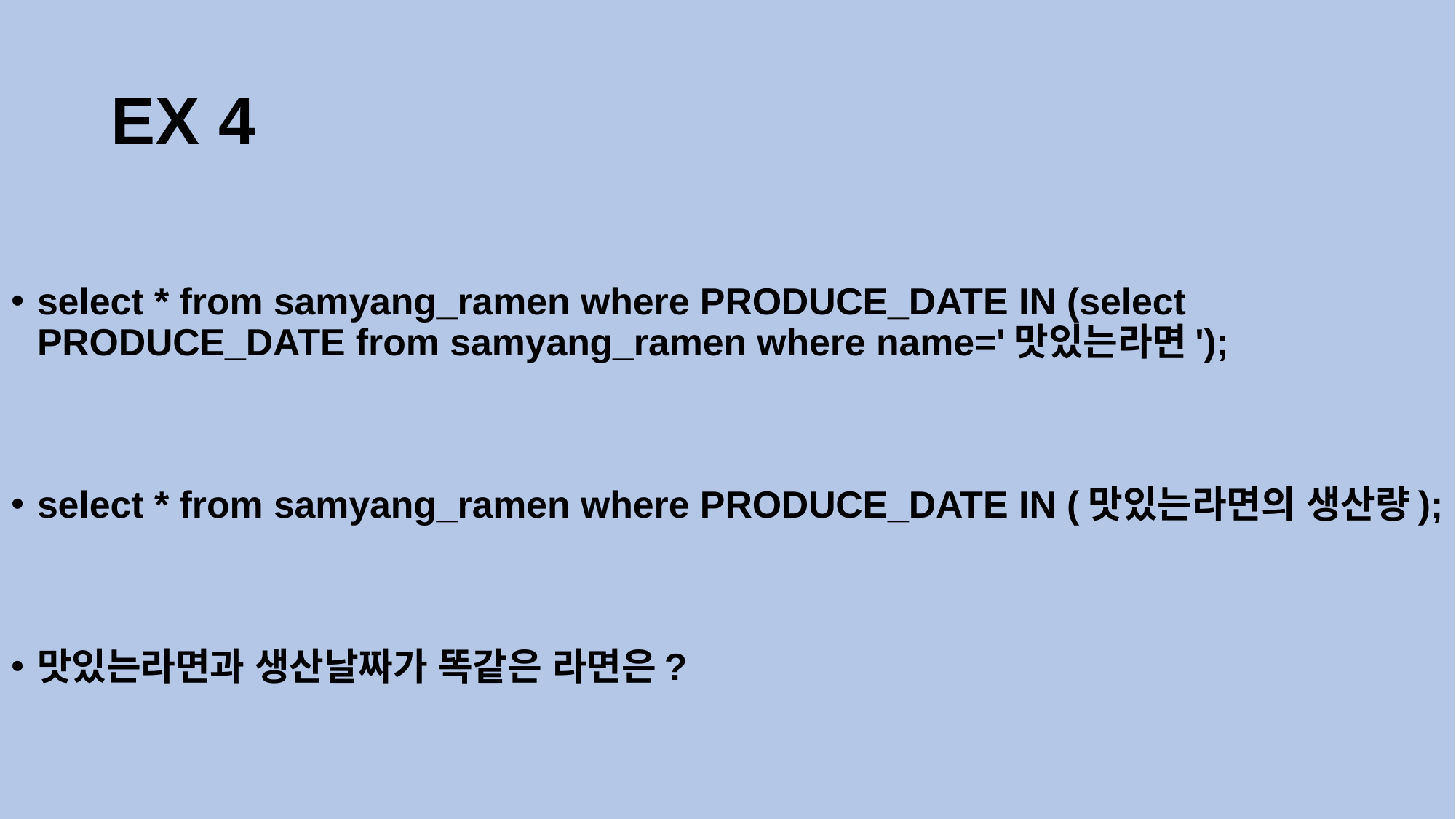

# EX 4

select * from samyang_ramen where PRODUCE_DATE IN (select PRODUCE_DATE from samyang_ramen where name='맛있는라면');

select * from samyang_ramen where PRODUCE_DATE IN (맛있는라면의 생산량);

맛있는라면과 생산날짜가 똑같은 라면은?